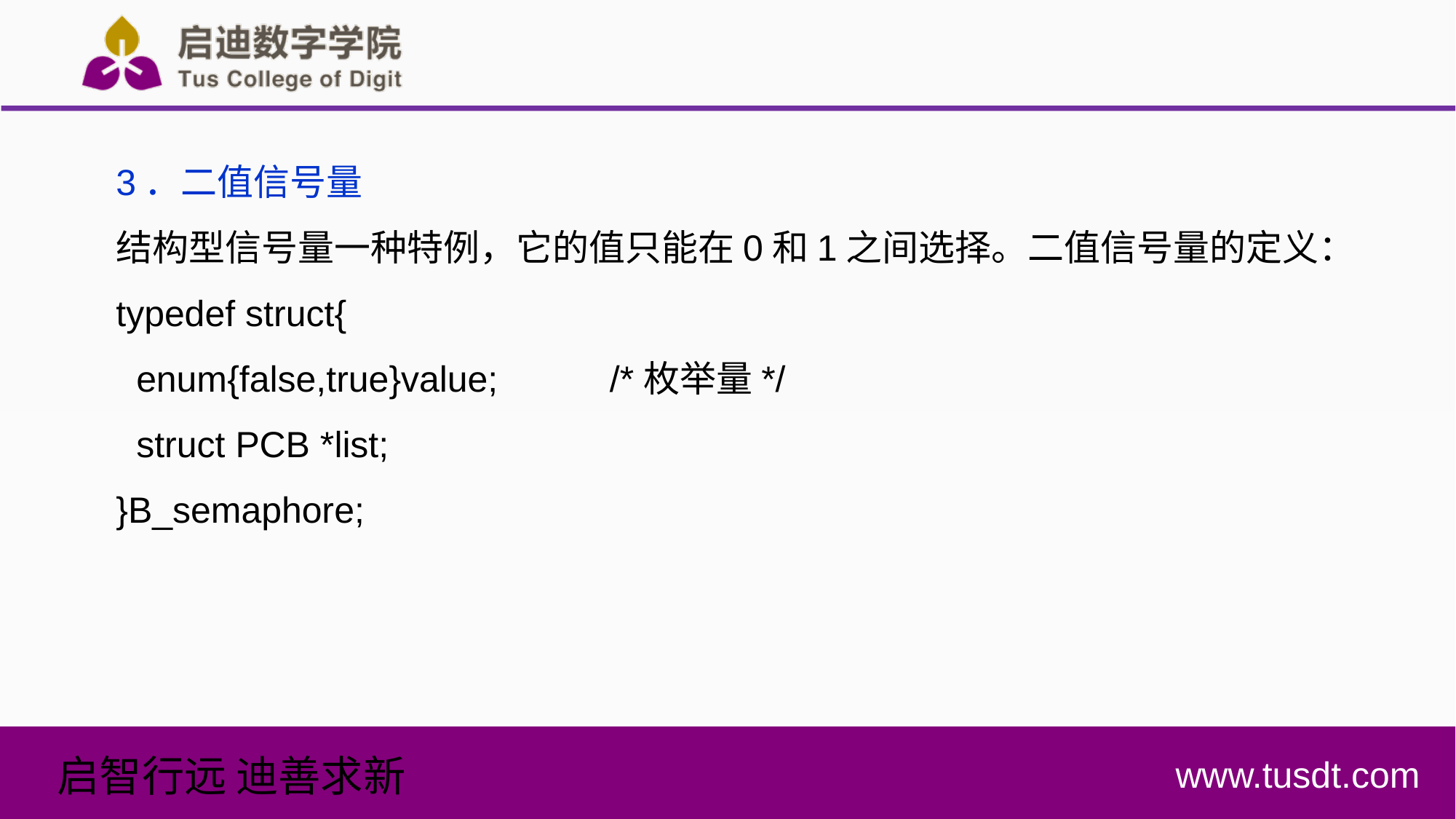

3．二值信号量
结构型信号量一种特例，它的值只能在0和1之间选择。二值信号量的定义：
typedef struct{
  enum{false,true}value;           /*枚举量*/
  struct PCB *list;
}B_semaphore;